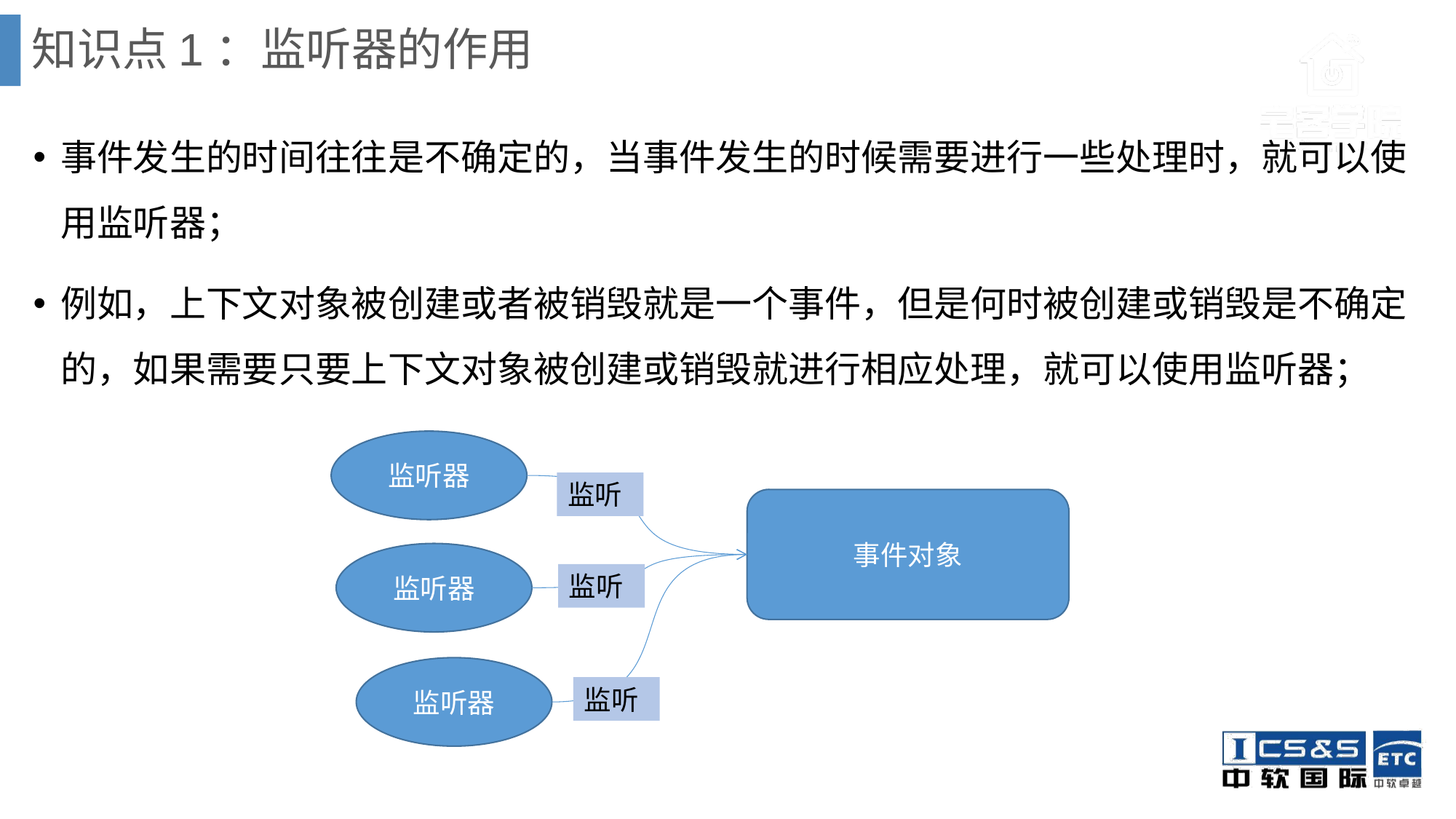

# 知识点1：监听器的作用
事件发生的时间往往是不确定的，当事件发生的时候需要进行一些处理时，就可以使用监听器；
例如，上下文对象被创建或者被销毁就是一个事件，但是何时被创建或销毁是不确定的，如果需要只要上下文对象被创建或销毁就进行相应处理，就可以使用监听器；
监听器
监听
事件对象
监听器
监听
监听器
监听